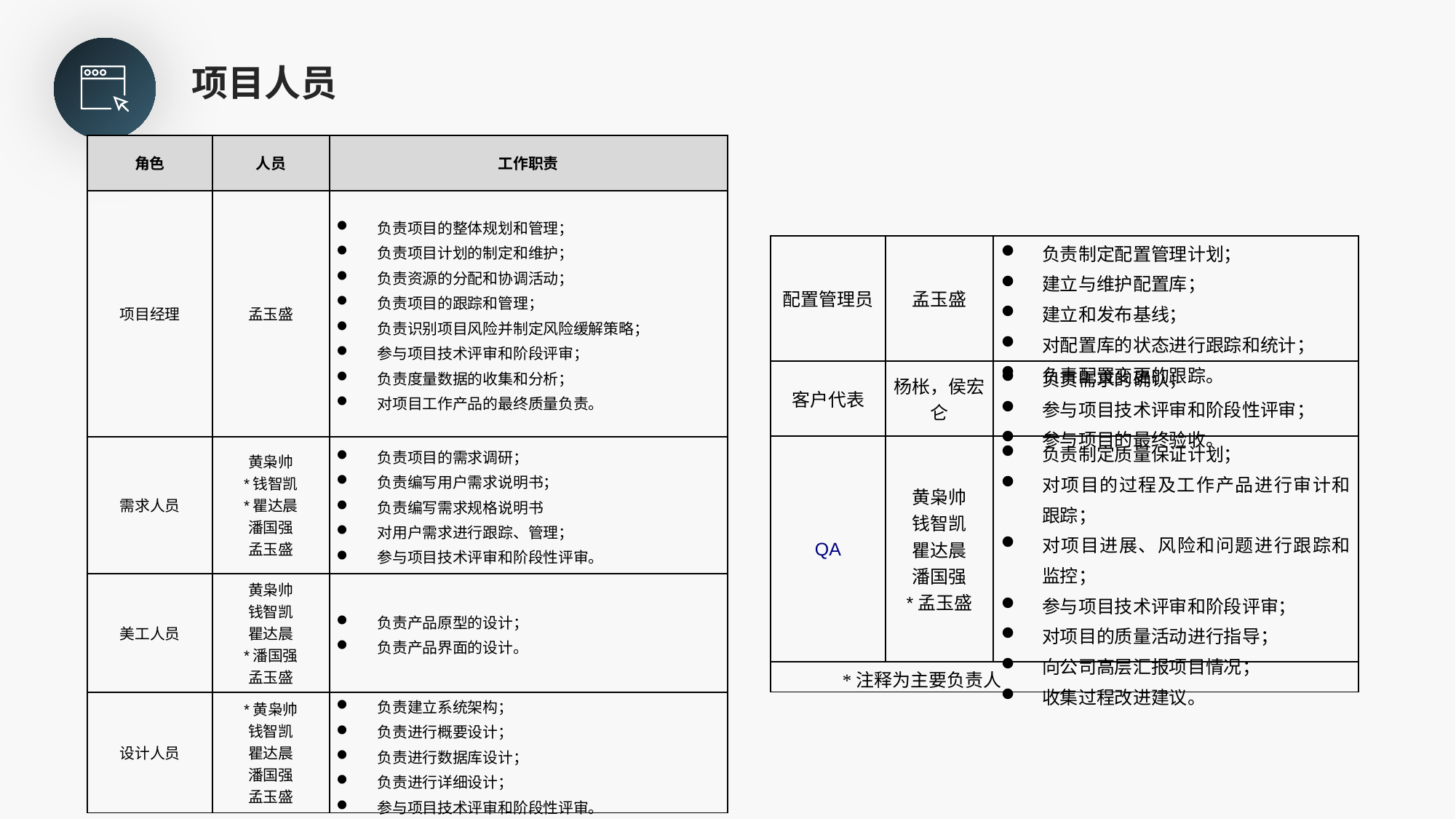

项目人员
| 角色 | 人员 | 工作职责 |
| --- | --- | --- |
| 项目经理 | 孟玉盛 | 负责项目的整体规划和管理； 负责项目计划的制定和维护； 负责资源的分配和协调活动； 负责项目的跟踪和管理； 负责识别项目风险并制定风险缓解策略； 参与项目技术评审和阶段评审； 负责度量数据的收集和分析； 对项目工作产品的最终质量负责。 |
| 需求人员 | 黄枭帅 \*钱智凯 \*瞿达晨 潘国强 孟玉盛 | 负责项目的需求调研； 负责编写用户需求说明书； 负责编写需求规格说明书 对用户需求进行跟踪、管理； 参与项目技术评审和阶段性评审。 |
| 美工人员 | 黄枭帅 钱智凯 瞿达晨 \*潘国强 孟玉盛 | 负责产品原型的设计； 负责产品界面的设计。 |
| 设计人员 | \*黄枭帅 钱智凯 瞿达晨 潘国强 孟玉盛 | 负责建立系统架构； 负责进行概要设计； 负责进行数据库设计； 负责进行详细设计； 参与项目技术评审和阶段性评审。 |
| 配置管理员 | 孟玉盛 | 负责制定配置管理计划； 建立与维护配置库； 建立和发布基线； 对配置库的状态进行跟踪和统计； 负责配置变更的跟踪。 |
| --- | --- | --- |
| 客户代表 | 杨枨，侯宏仑 | 负责需求的确认； 参与项目技术评审和阶段性评审； 参与项目的最终验收。 |
| QA | 黄枭帅 钱智凯 瞿达晨 潘国强 \*孟玉盛 | 负责制定质量保证计划； 对项目的过程及工作产品进行审计和跟踪； 对项目进展、风险和问题进行跟踪和监控； 参与项目技术评审和阶段评审； 对项目的质量活动进行指导； 向公司高层汇报项目情况； 收集过程改进建议。 |
| \*注释为主要负责人 |  |  |